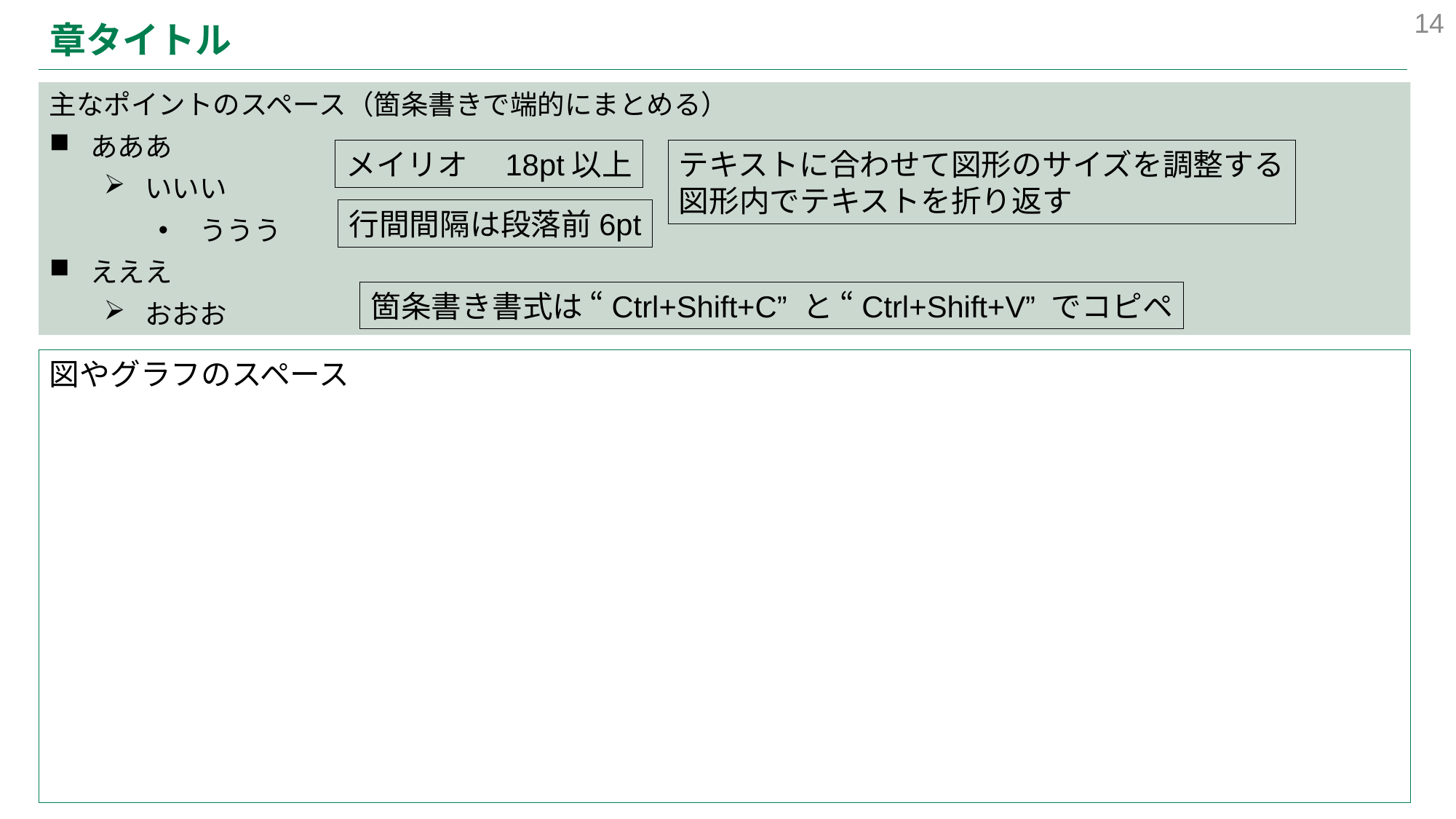

14
# 章タイトル
主なポイントのスペース（箇条書きで端的にまとめる）
あああ
いいい
ううう
えええ
おおお
メイリオ　18pt以上
テキストに合わせて図形のサイズを調整する
図形内でテキストを折り返す
行間間隔は段落前6pt
箇条書き書式は “Ctrl+Shift+C” と “Ctrl+Shift+V” でコピペ
図やグラフのスペース